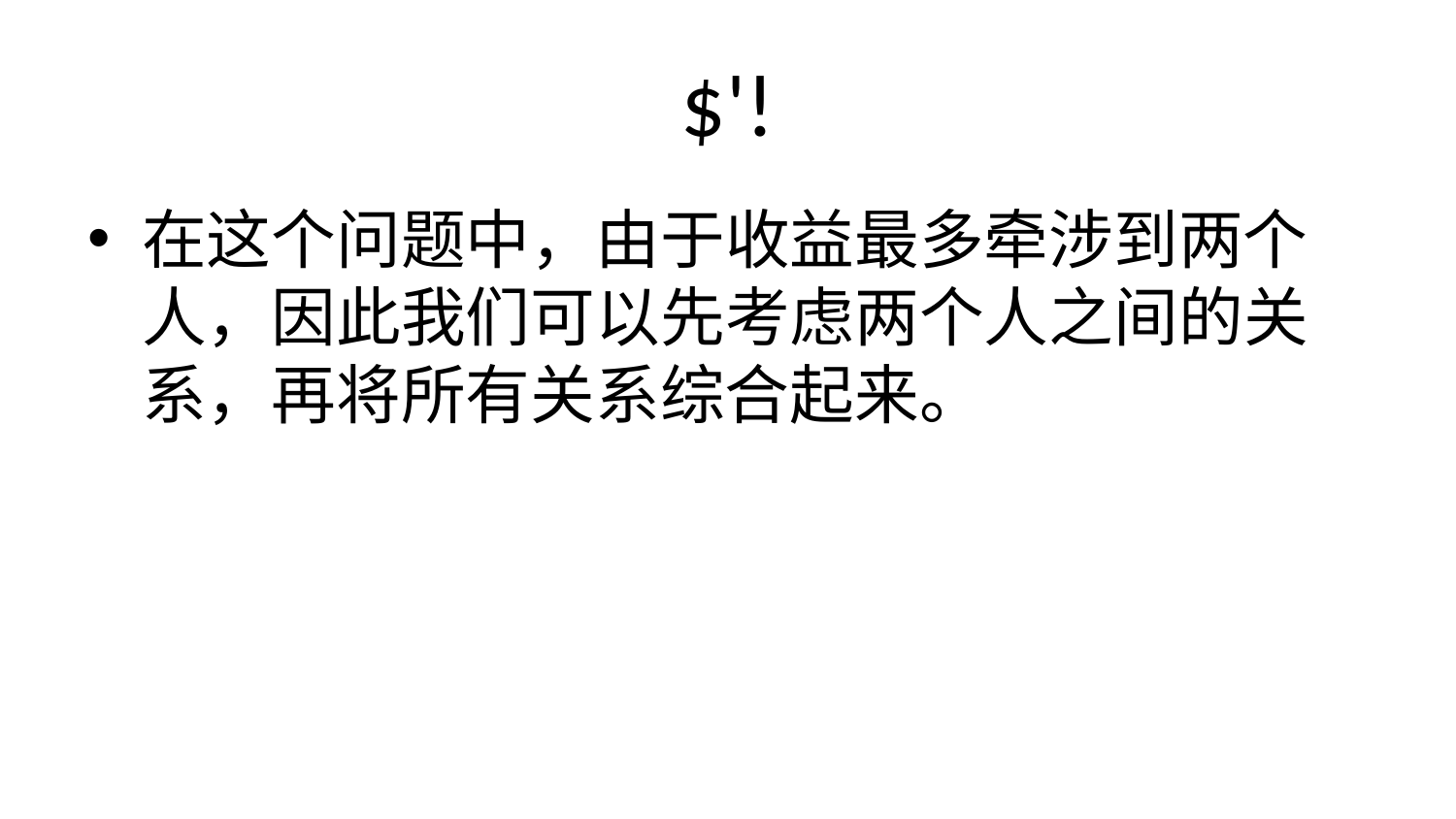

# $'!
在这个问题中，由于收益最多牵涉到两个人，因此我们可以先考虑两个人之间的关系，再将所有关系综合起来。